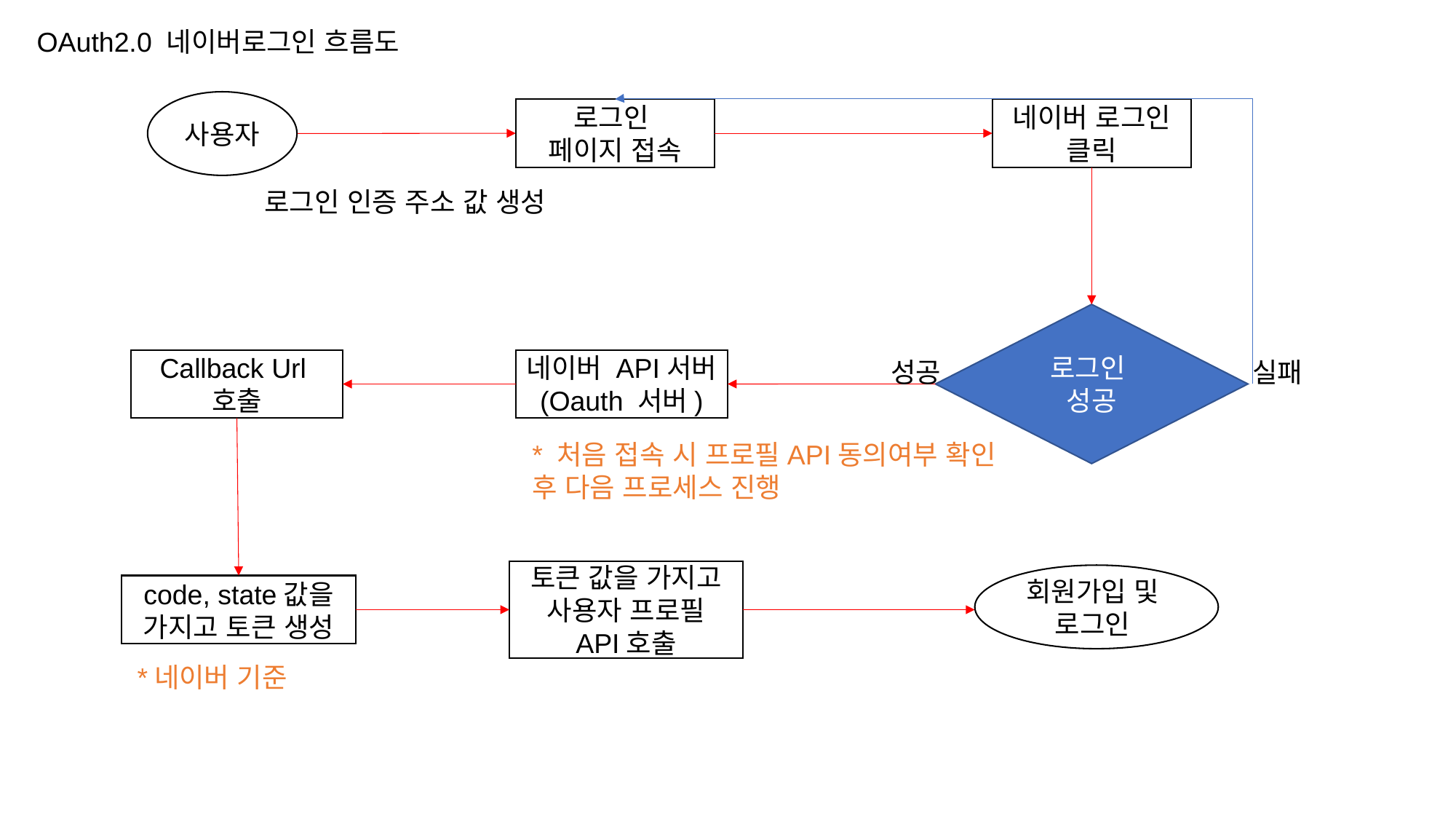

OAuth2.0 네이버로그인 흐름도
사용자
로그인
페이지 접속
네이버 로그인 클릭
로그인 인증 주소 값 생성
로그인
성공
Callback Url
호출
네이버 API서버
(Oauth 서버)
성공
실패
* 처음 접속 시 프로필API동의여부 확인
후 다음 프로세스 진행
토큰 값을 가지고 사용자 프로필 API호출
회원가입 및
로그인
code, state값을 가지고 토큰 생성
*네이버 기준